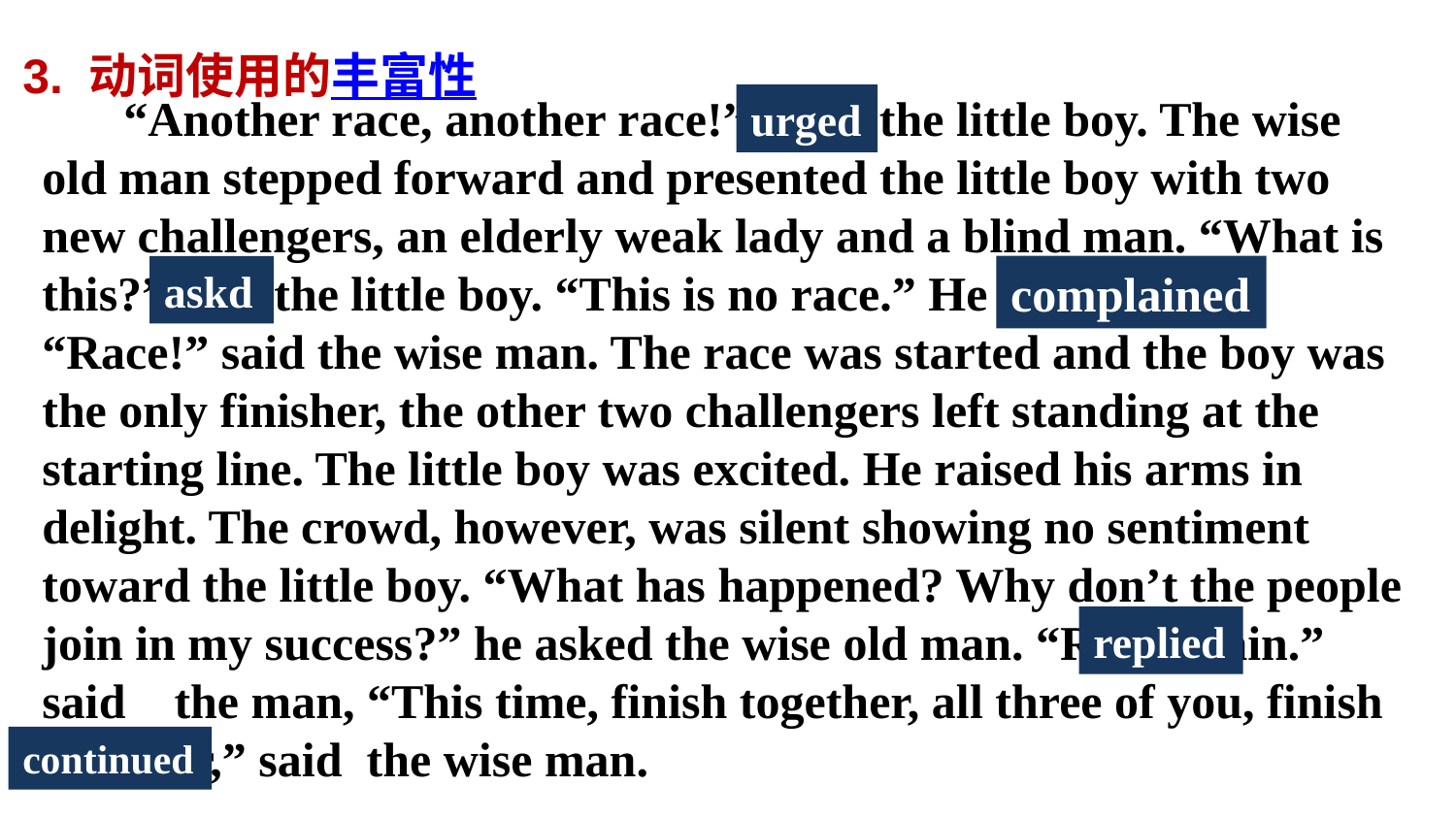

3. 动词使用的丰富性
      “Another race, another race!”   said the little boy. The wise old man stepped forward and presented the little boy with two new challengers, an elderly weak lady and a blind man. “What is this?” said the little boy. “This is no race.” He said.             “Race!” said the wise man. The race was started and the boy was the only finisher, the other two challengers left standing at the starting line. The little boy was excited. He raised his arms in delight. The crowd, however, was silent showing no sentiment toward the little boy. “What has happened? Why don’t the people join in my success?” he asked the wise old man. “Race again.” said    the man, “This time, finish together, all three of you, finish together,” said  the wise man.
urged
askd
complained
replied
continued